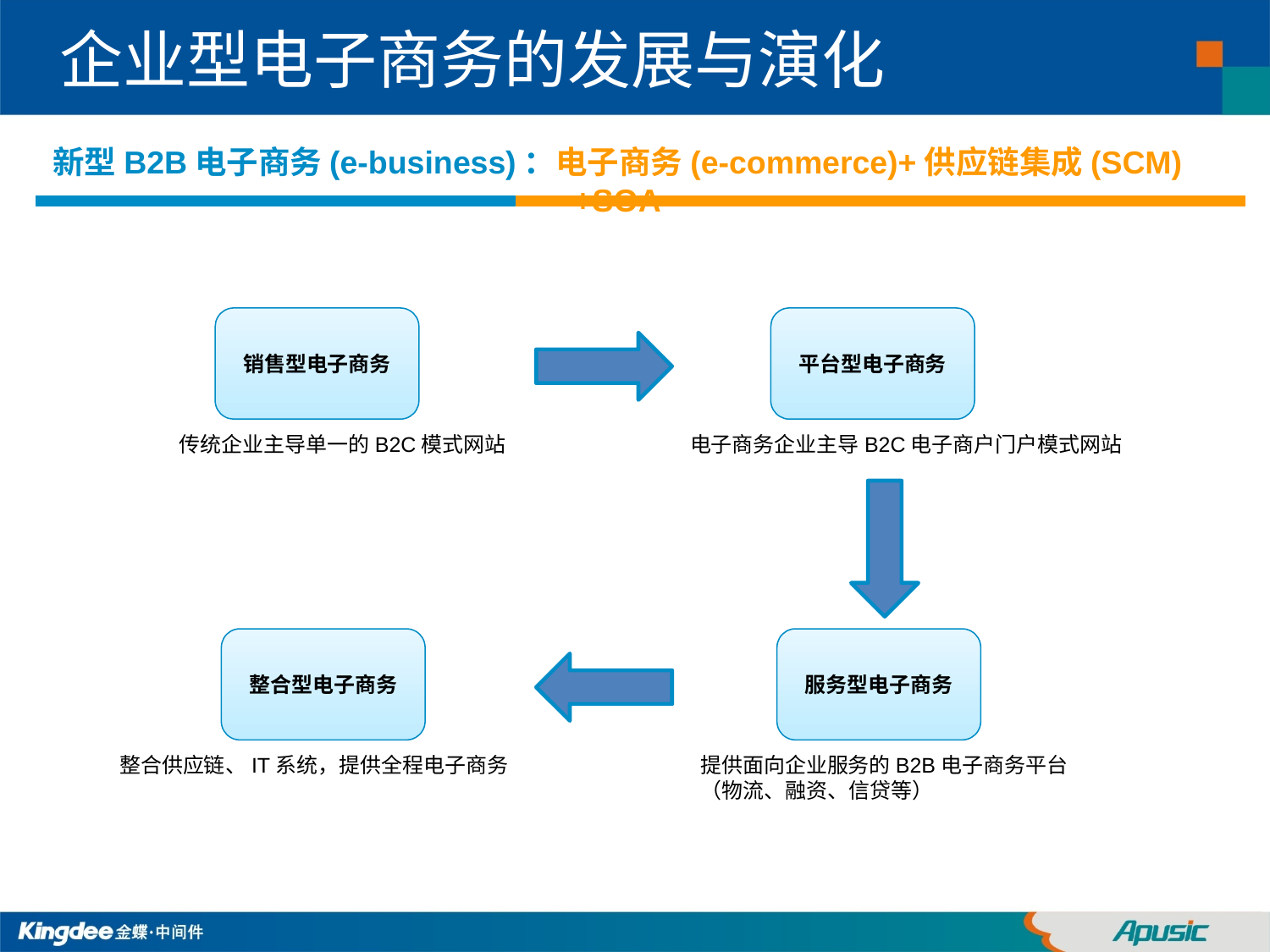

# 企业型电子商务的发展与演化
新型B2B电子商务(e-business)：电子商务(e-commerce)+供应链集成(SCM)+SOA

销售型电子商务
平台型电子商务

传统企业主导单一的B2C模式网站
电子商务企业主导B2C电子商户门户模式网站

整合型电子商务
服务型电子商务

整合供应链、IT系统，提供全程电子商务
提供面向企业服务的B2B电子商务平台
（物流、融资、信贷等）